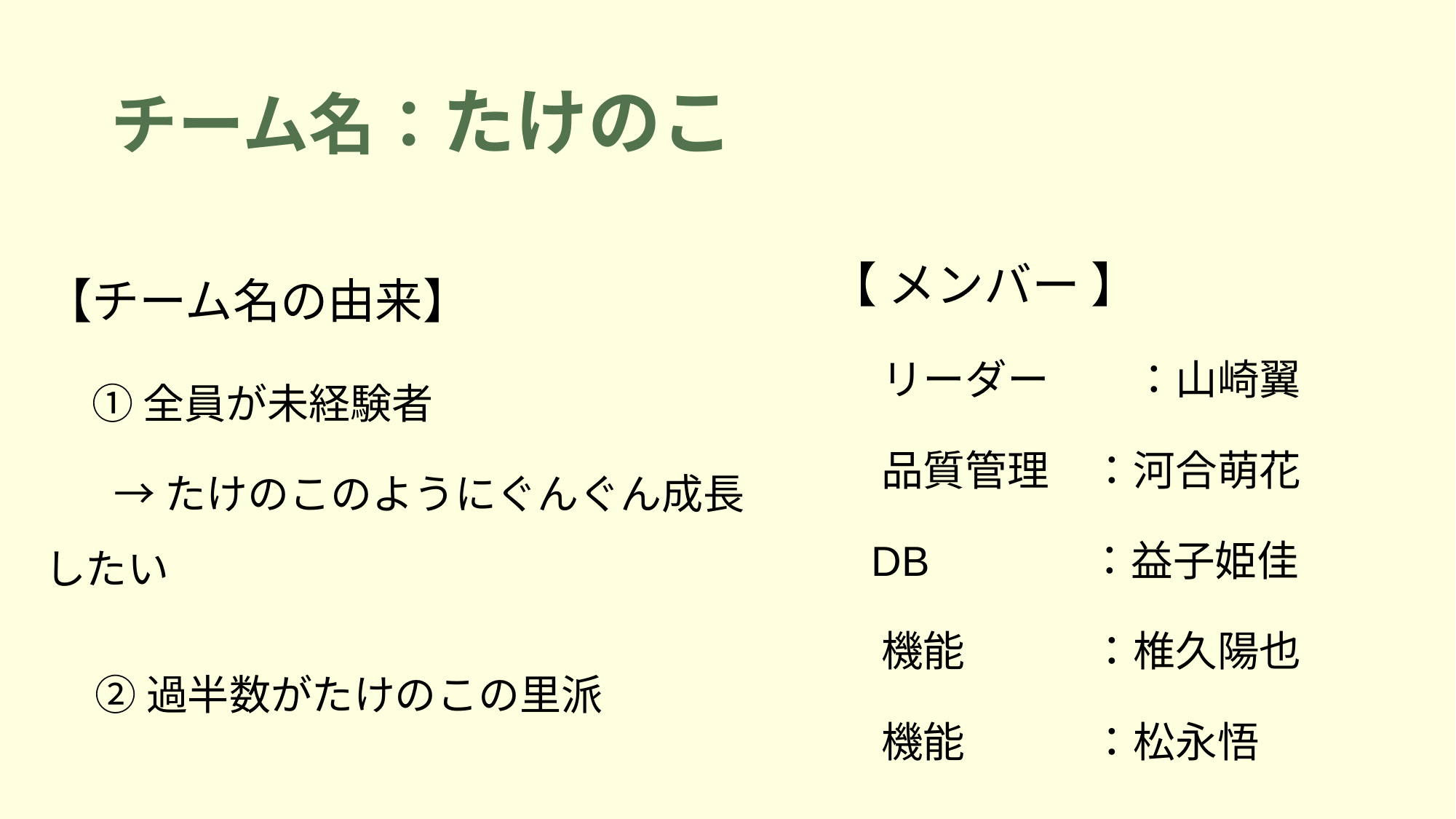

# チーム名：たけのこ

【 メンバー 】
 リーダー  ：山崎翼
 品質管理 ：河合萌花
 DB     ：益子姫佳
 機能   ：椎久陽也
 機能   ：松永悟

【チーム名の由来】
 ①全員が未経験者
    →たけのこのようにぐんぐん成長したい

  ②過半数がたけのこの里派